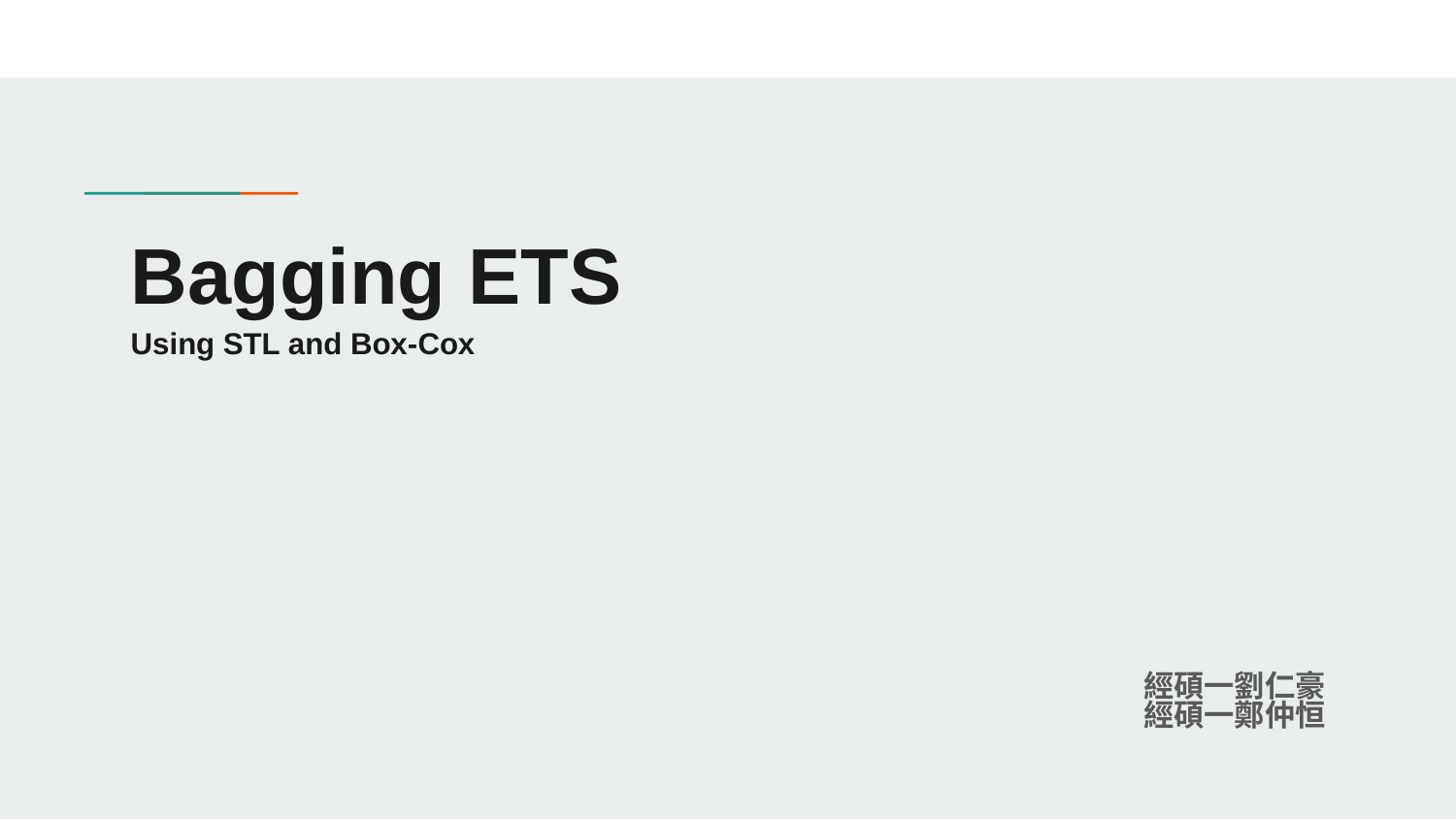

# Bagging ETS

Using STL and Box-Cox
經碩一劉仁豪
經碩一鄭仲恒